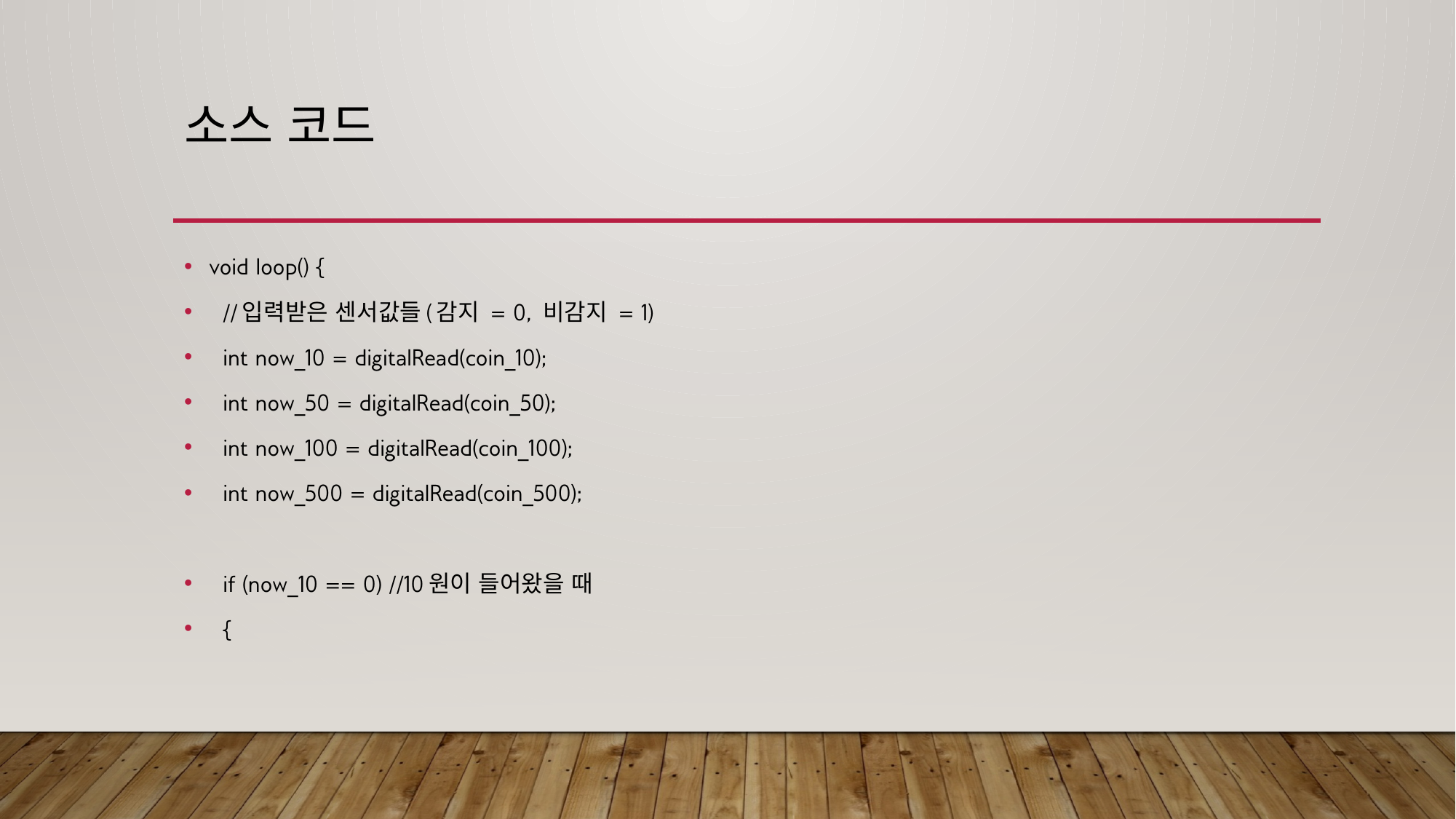

# 소스 코드
void loop() {
  //입력받은 센서값들(감지 = 0, 비감지 = 1)
  int now_10 = digitalRead(coin_10);
  int now_50 = digitalRead(coin_50);
  int now_100 = digitalRead(coin_100);
  int now_500 = digitalRead(coin_500);

  if (now_10 == 0) //10원이 들어왔을 때
  {